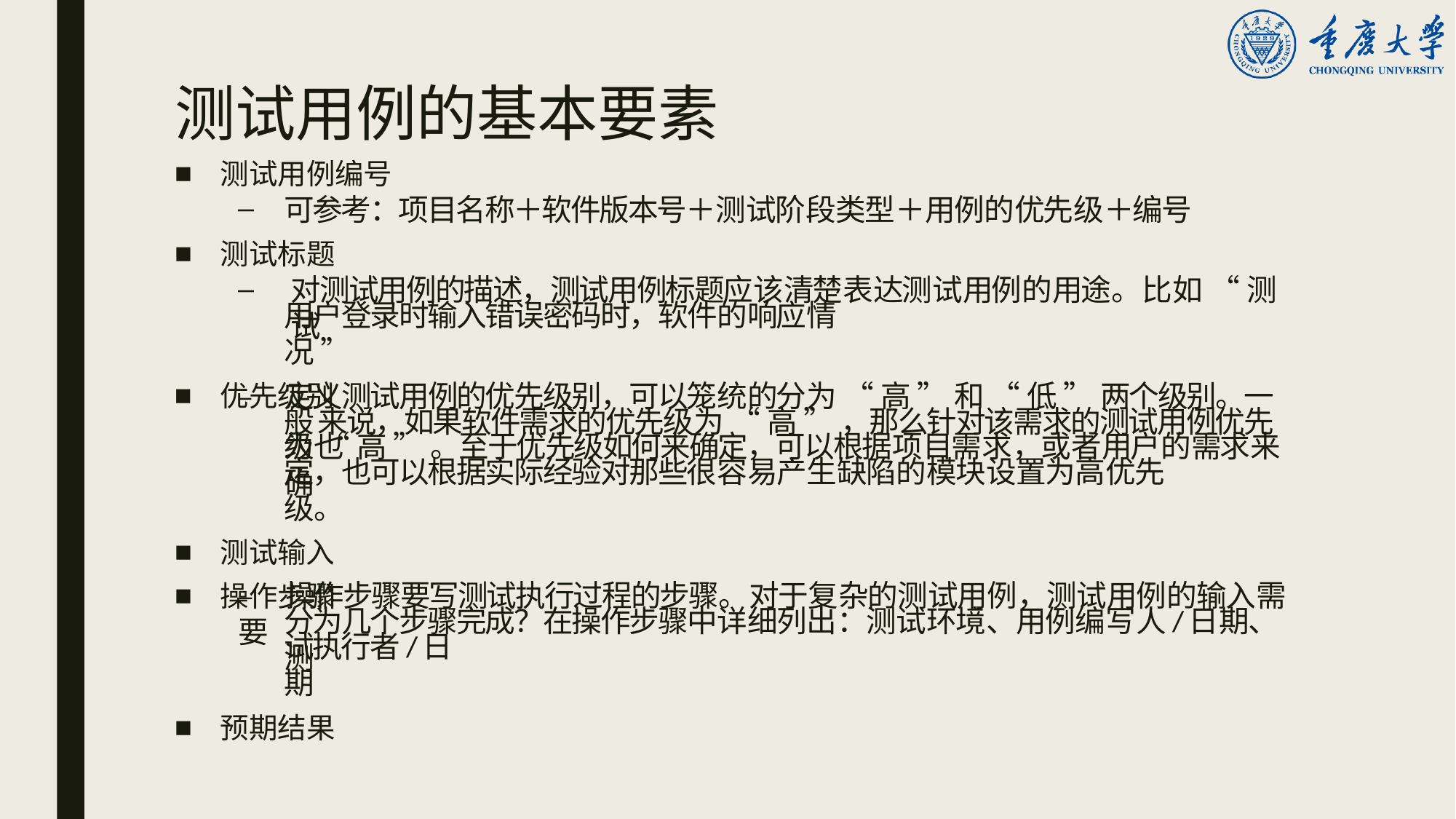

# 测试用例的基本要素
测试用例编号
可参考：项目名称＋软件版本号＋测试阶段类型＋用例的优先级＋编号
测试标题
对测试用例的描述，测试用例标题应该清楚表达测试用例的用途。比如“ 测试
用户登录时输入错误密码时，软件的响应情况”
优先级别
–	定义测试用例的优先级别，可以笼统的分为“ 高” 和“ 低” 两个级别。一般 来说，如果软件需求的优先级为“ 高” ，那么针对该需求的测试用例优先级也
为“ 高” 。至于优先级如何来确定，可以根据项目需求，或者用户的需求来确
定，也可以根据实际经验对那些很容易产生缺陷的模块设置为高优先级。
测试输入
操作步骤
–	操作步骤要写测试执行过程的步骤。对于复杂的测试用例，测试用例的输入需要
分为几个步骤完成？在操作步骤中详细列出：测试环境、用例编写人/日期、测
试执行者/日期
预期结果